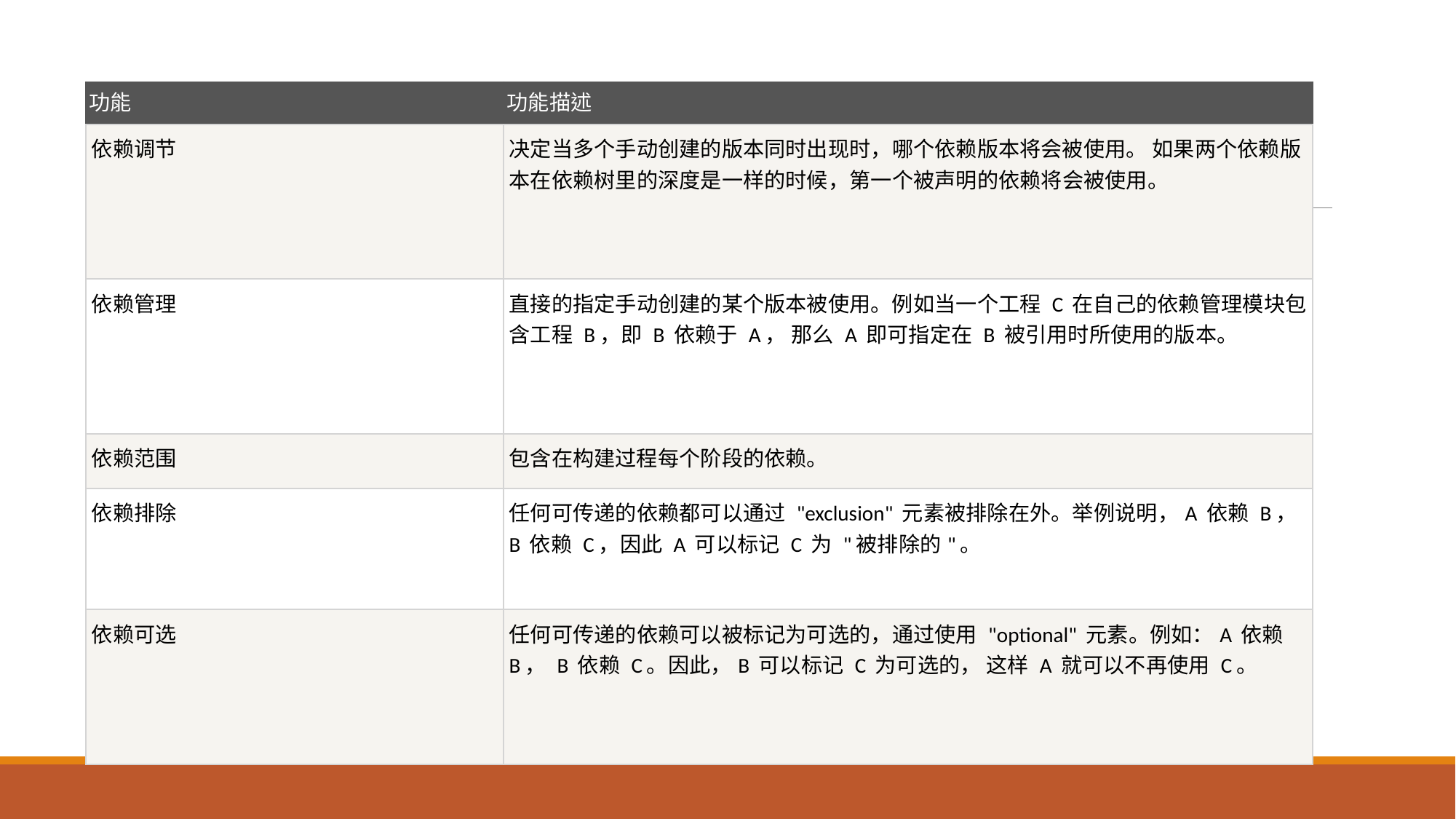

#
| 功能 | 功能描述 |
| --- | --- |
| 依赖调节 | 决定当多个手动创建的版本同时出现时，哪个依赖版本将会被使用。 如果两个依赖版本在依赖树里的深度是一样的时候，第一个被声明的依赖将会被使用。 |
| 依赖管理 | 直接的指定手动创建的某个版本被使用。例如当一个工程 C 在自己的依赖管理模块包含工程 B，即 B 依赖于 A， 那么 A 即可指定在 B 被引用时所使用的版本。 |
| 依赖范围 | 包含在构建过程每个阶段的依赖。 |
| 依赖排除 | 任何可传递的依赖都可以通过 "exclusion" 元素被排除在外。举例说明，A 依赖 B， B 依赖 C，因此 A 可以标记 C 为 "被排除的"。 |
| 依赖可选 | 任何可传递的依赖可以被标记为可选的，通过使用 "optional" 元素。例如：A 依赖 B， B 依赖 C。因此，B 可以标记 C 为可选的， 这样 A 就可以不再使用 C。 |